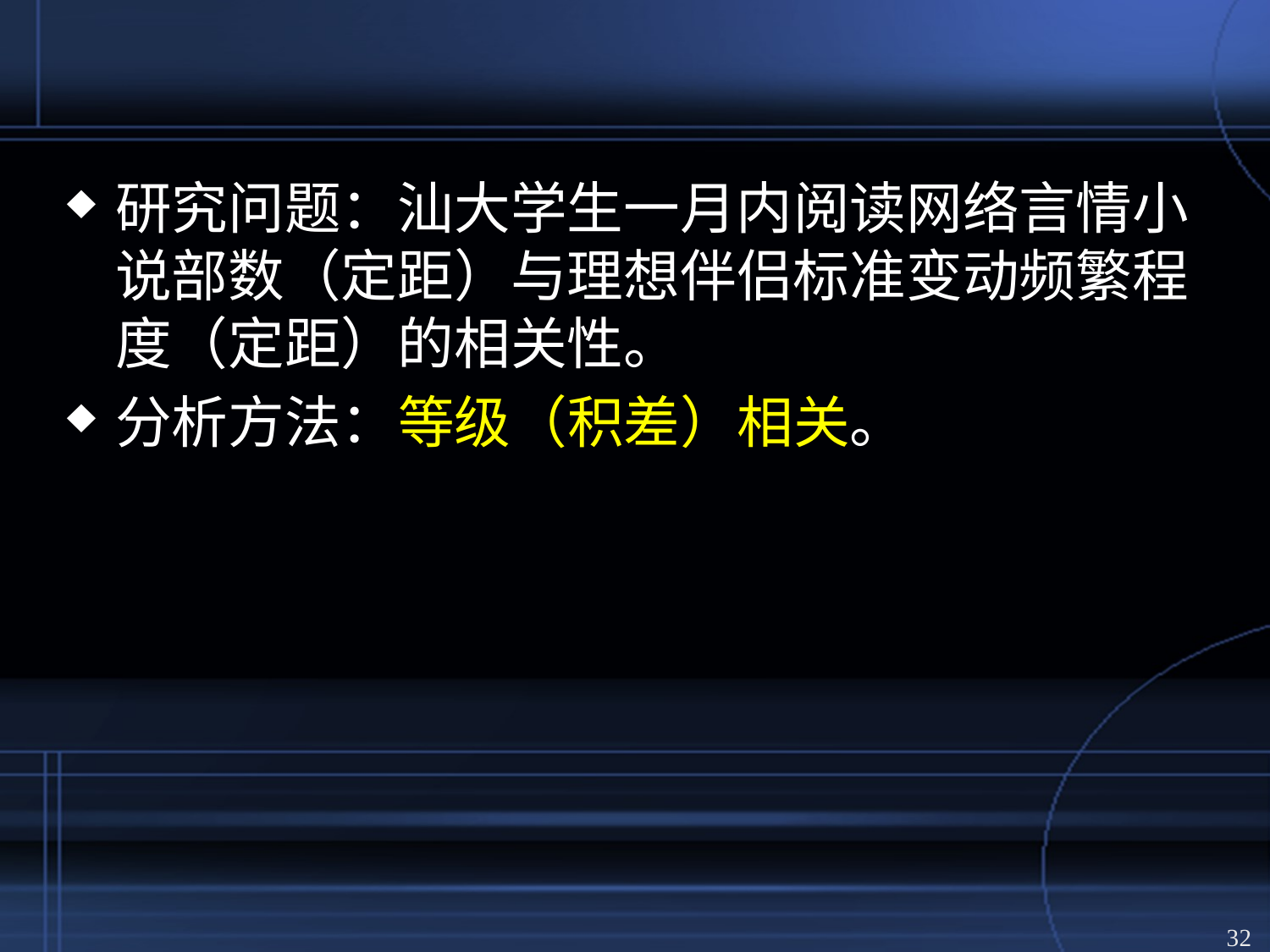

研究问题：汕大学生一月内阅读网络言情小说部数（定距）与理想伴侣标准变动频繁程度（定距）的相关性。
分析方法：等级（积差）相关。

32